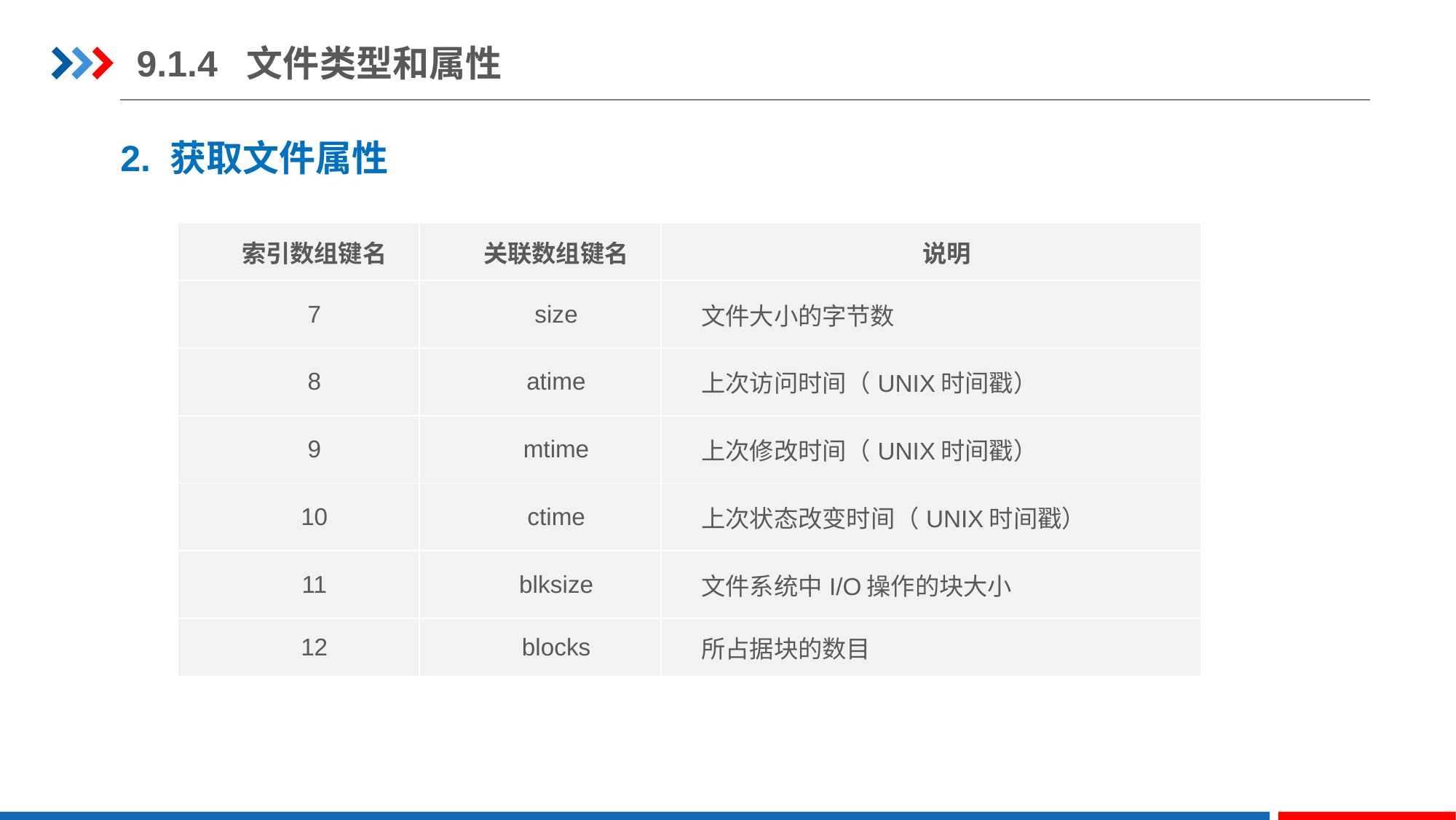

9.1.4  文件类型和属性
2. 获取文件属性
| 索引数组键名 | 关联数组键名 | 说明 |
| --- | --- | --- |
| 7 | size | 文件大小的字节数 |
| 8 | atime | 上次访问时间（UNIX时间戳） |
| 9 | mtime | 上次修改时间（UNIX时间戳） |
| 10 | ctime | 上次状态改变时间（UNIX时间戳） |
| 11 | blksize | 文件系统中I/O操作的块大小 |
| 12 | blocks | 所占据块的数目 |